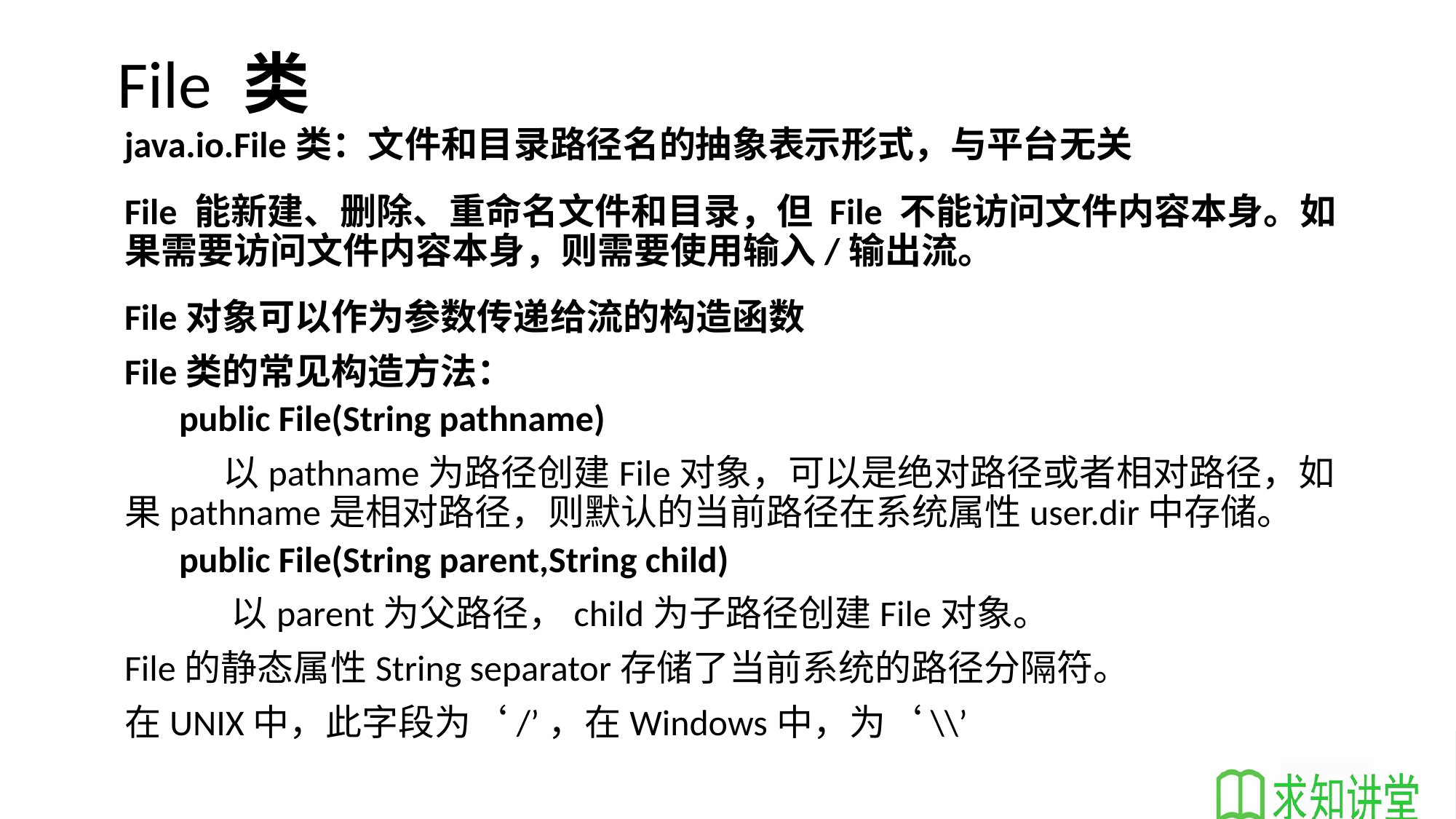

# File 类
java.io.File类：文件和目录路径名的抽象表示形式，与平台无关
File 能新建、删除、重命名文件和目录，但 File 不能访问文件内容本身。如果需要访问文件内容本身，则需要使用输入/输出流。
File对象可以作为参数传递给流的构造函数
File类的常见构造方法：
public File(String pathname)
           以pathname为路径创建File对象，可以是绝对路径或者相对路径，如果pathname是相对路径，则默认的当前路径在系统属性user.dir中存储。
public File(String parent,String child)
            以parent为父路径，child为子路径创建File对象。
File的静态属性String separator存储了当前系统的路径分隔符。
在UNIX中，此字段为‘/’，在Windows中，为‘\\’